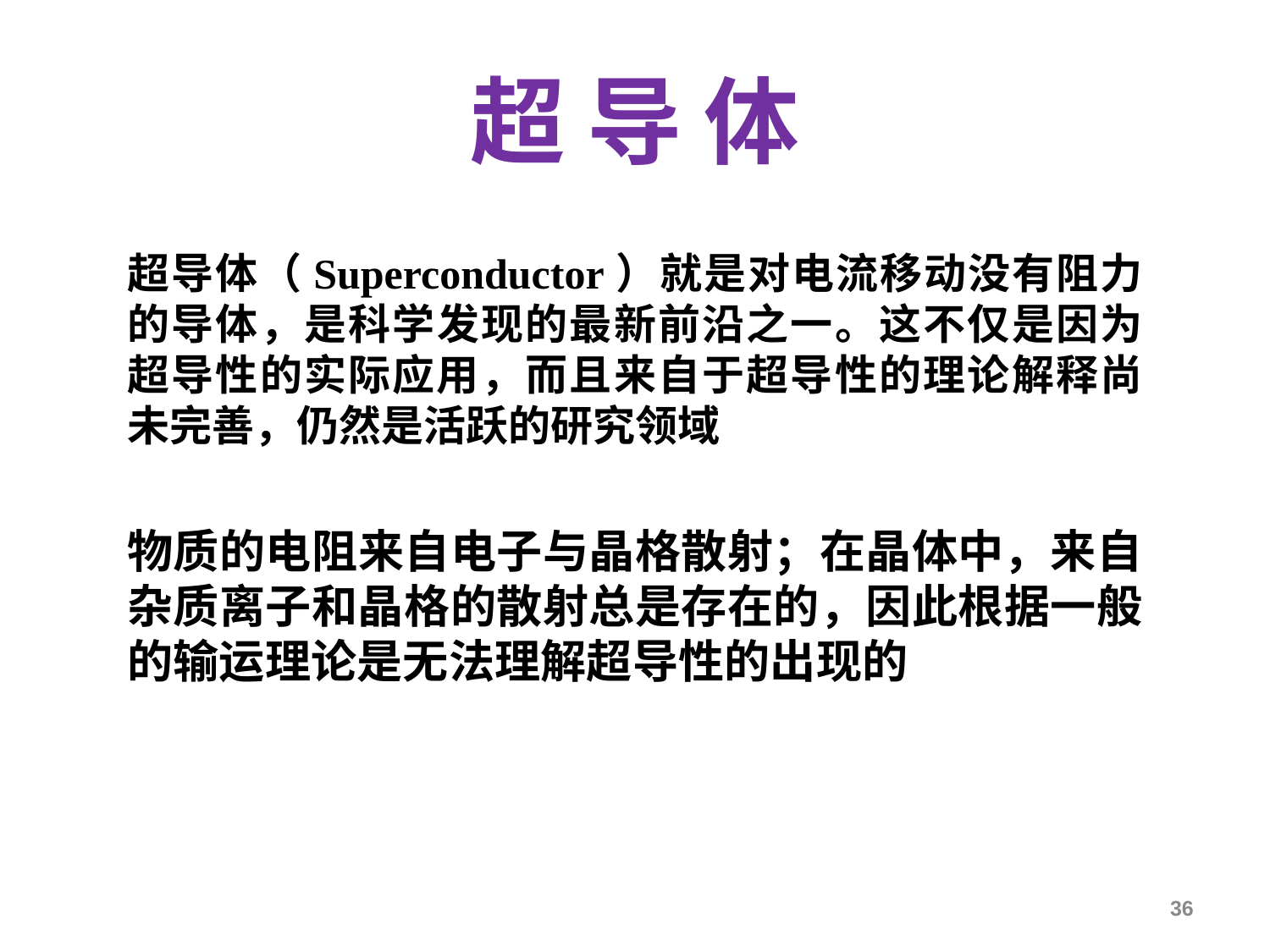

超 导 体
超导体（Superconductor）就是对电流移动没有阻力的导体，是科学发现的最新前沿之一。这不仅是因为超导性的实际应用，而且来自于超导性的理论解释尚未完善，仍然是活跃的研究领域
物质的电阻来自电子与晶格散射；在晶体中，来自杂质离子和晶格的散射总是存在的，因此根据一般的输运理论是无法理解超导性的出现的
36